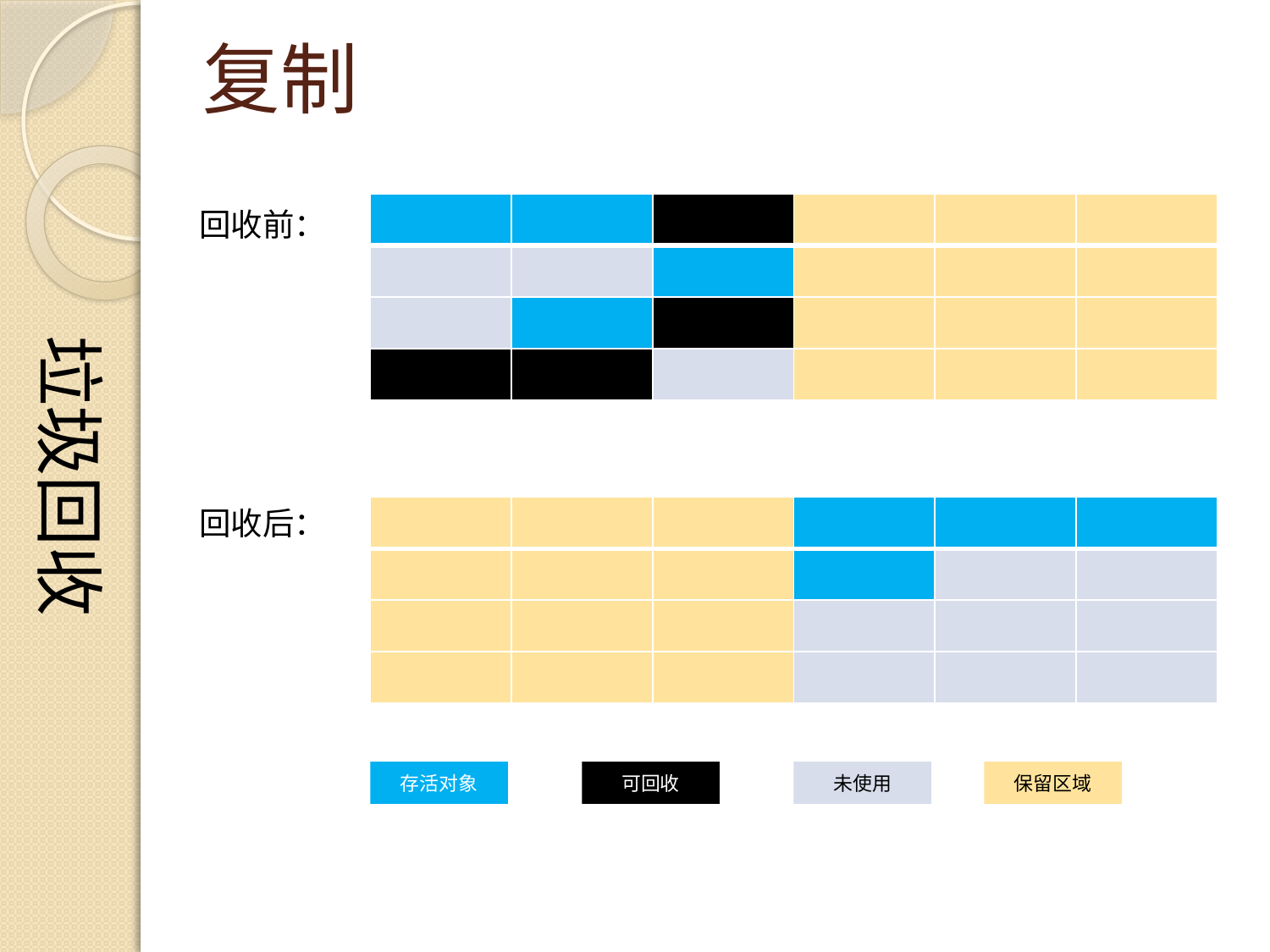

垃圾回收
# 复制

|  |  |  |  |  |  |
| --- | --- | --- | --- | --- | --- |
|  |  |  |  |  |  |
|  |  |  |  |  |  |
|  |  |  |  |  |  |
回收前：
回收后：
|  |  |  |  |  |  |
| --- | --- | --- | --- | --- | --- |
|  |  |  |  |  |  |
|  |  |  |  |  |  |
|  |  |  |  |  |  |
存活对象
可回收
未使用
保留区域